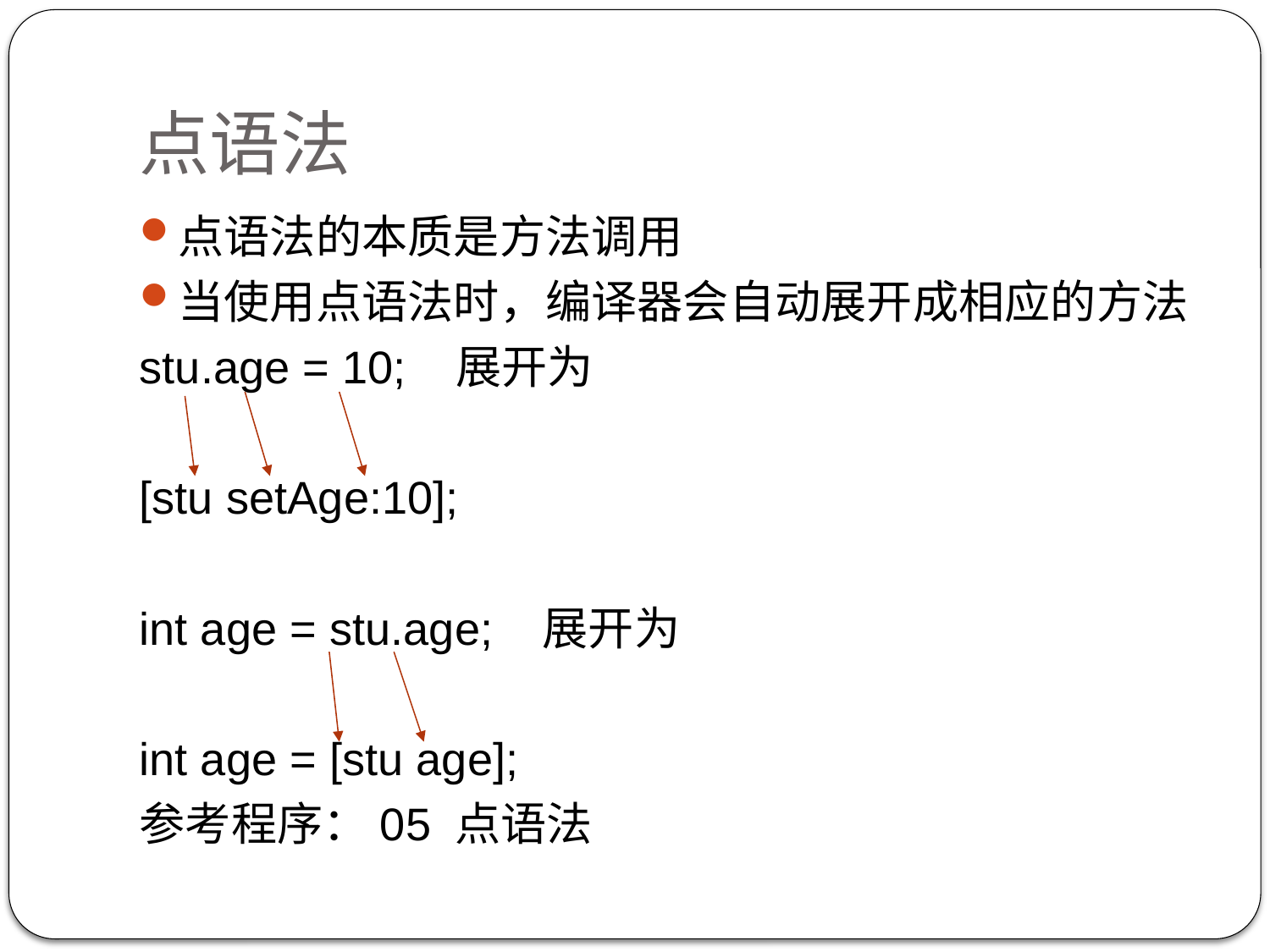

# 点语法
点语法的本质是方法调用
当使用点语法时，编译器会自动展开成相应的方法
stu.age = 10;   展开为

[stu setAge:10];

int age = stu.age;   展开为

int age = [stu age];
参考程序：05 点语法